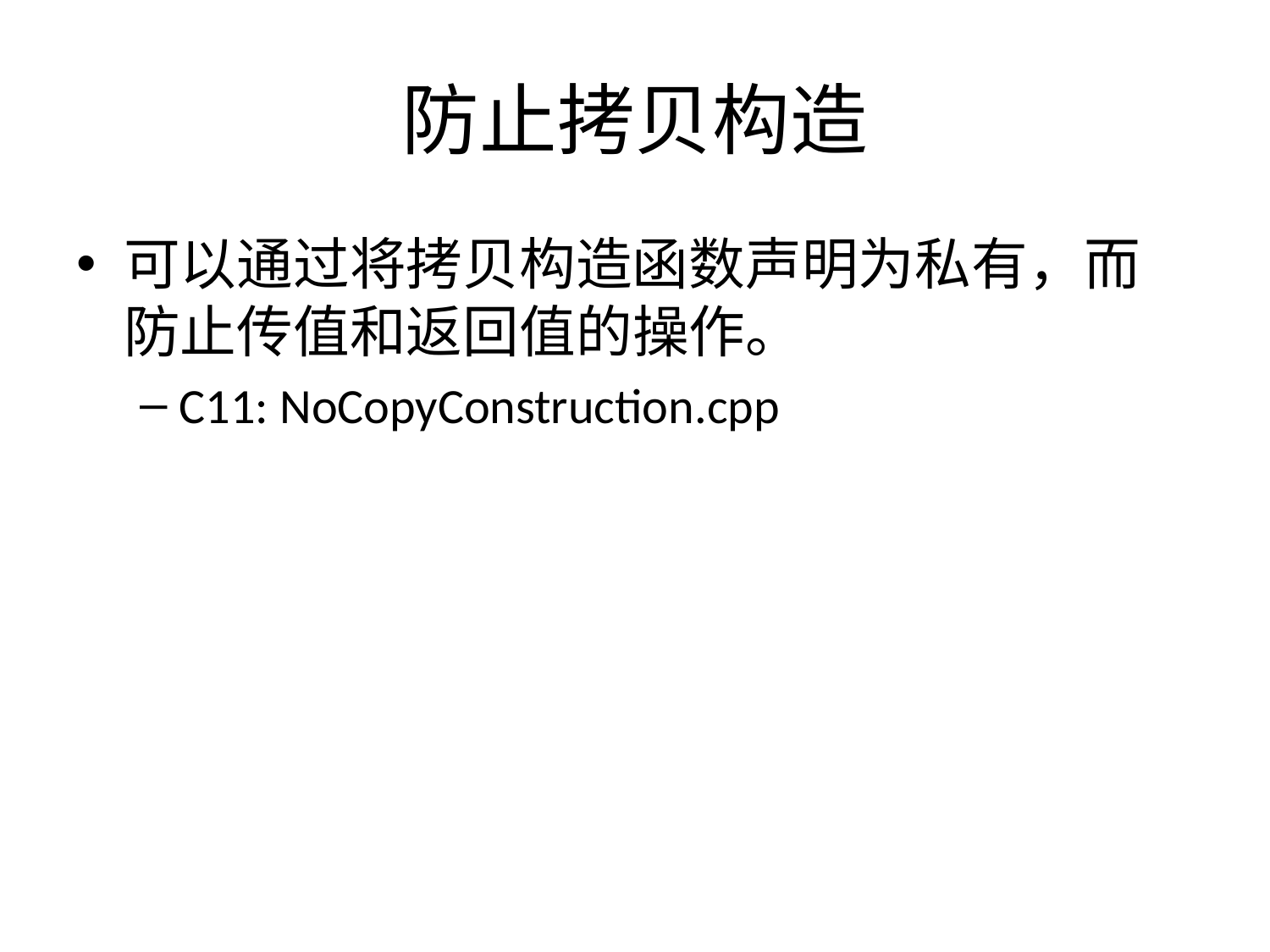

# 防止拷贝构造
可以通过将拷贝构造函数声明为私有，而防止传值和返回值的操作。
C11: NoCopyConstruction.cpp